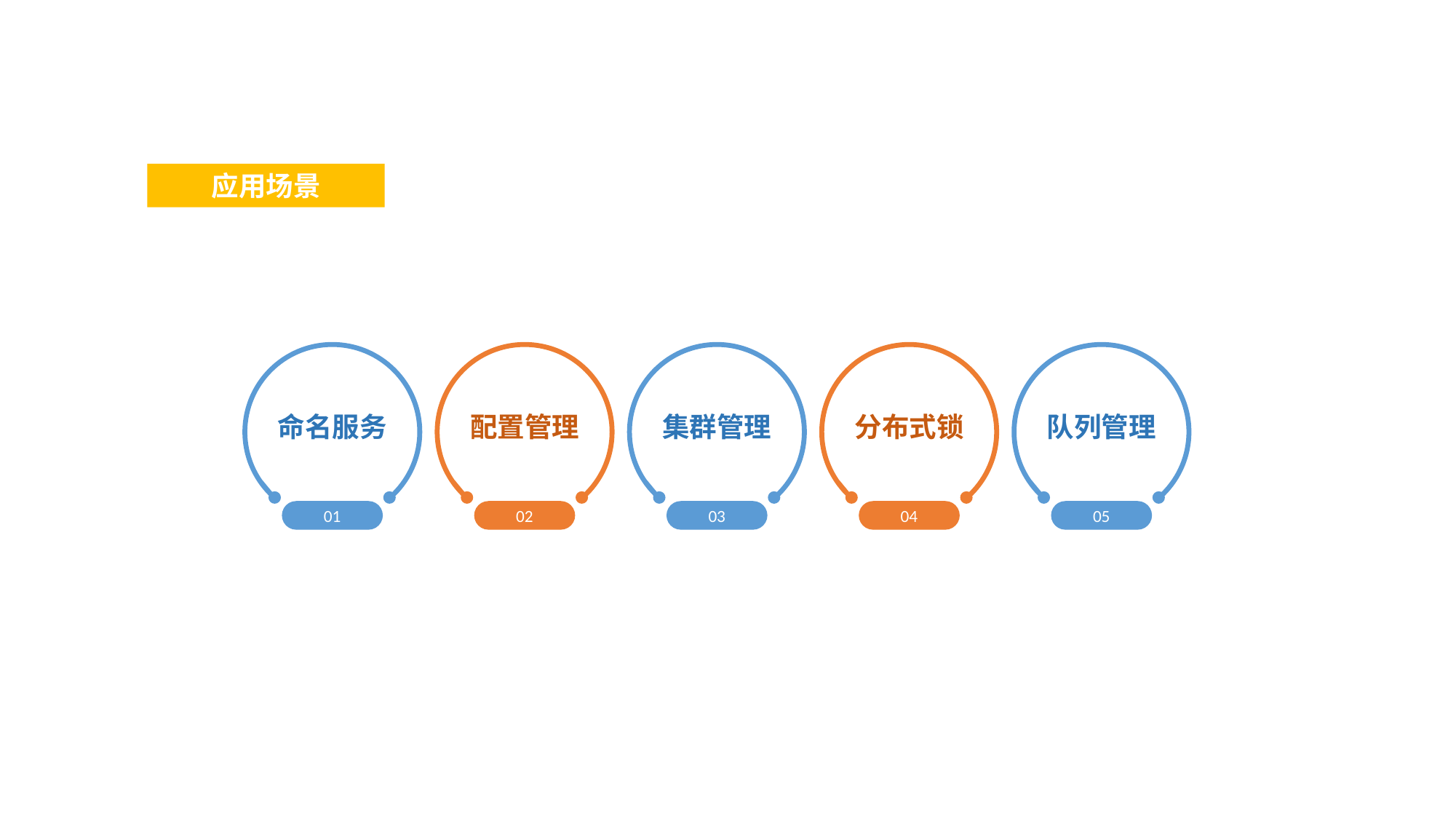

第一章    Redis简单介绍与基本概念

应用场景
命名服务
01
配置管理
02
集群管理
03
分布式锁
04
队列管理
05